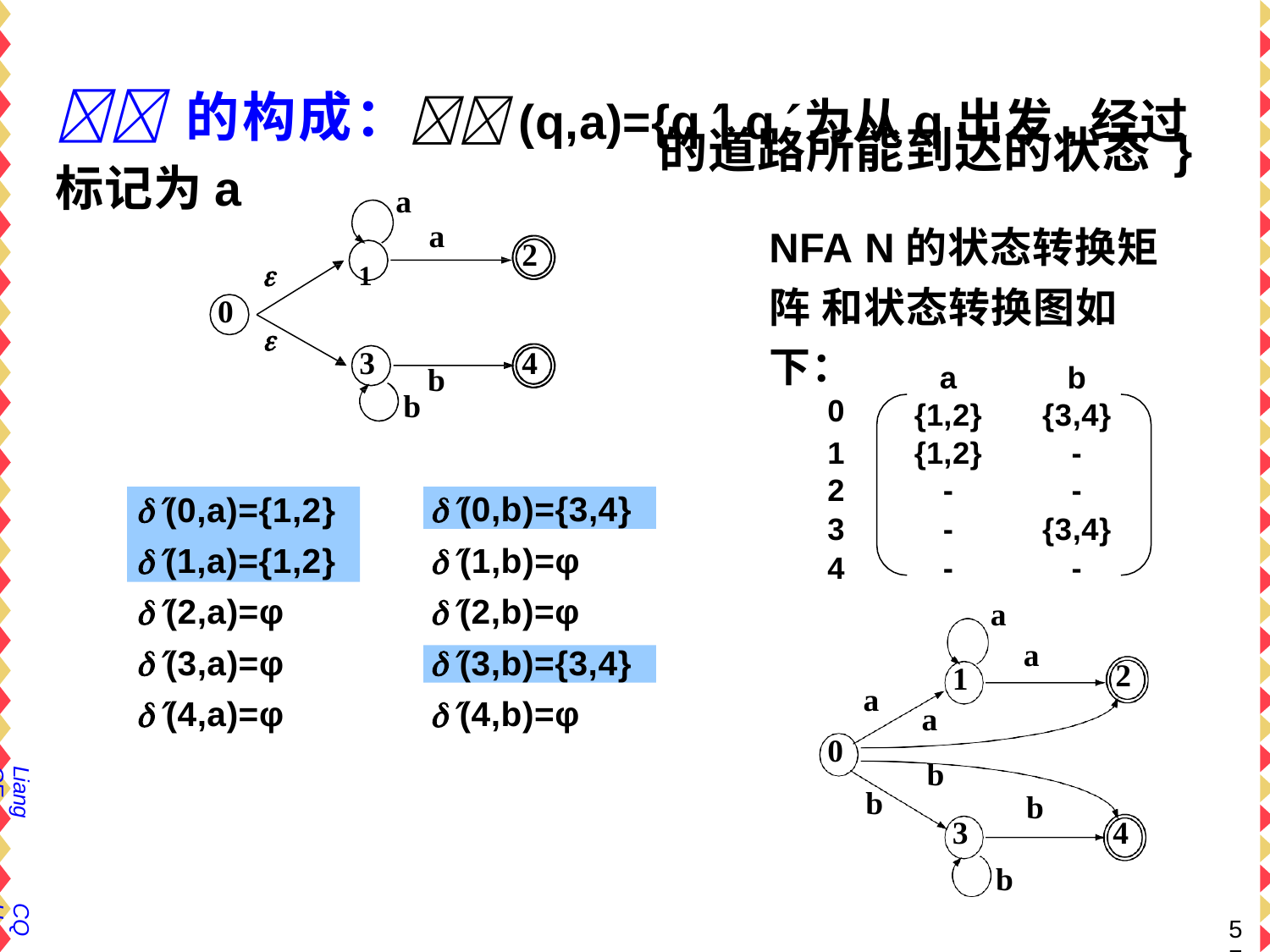

# δ′的构成：δ′(q,a)={q′| q′为从q出发,经过标记为a
的道路所能到达的状态 }
a

NFA N的状态转换矩阵 和状态转换图如下：
a
2

ε	1

0

ε
3
4

b
| 0 | a {1,2} |  | b {3,4} |
| --- | --- | --- | --- |
| 1 | {1,2} |  | - |
| 2 | - |  | - |
| 3 | - |  | {3,4} |
| 4 | - |  | - |
|  |  | a |  |

b

δ′(0,a)={1,2}
δ′(1,a)={1,2}

δ′(0,b)={3,4}
δ′(1,b)=φ
δ′(2,b)=φ
δ′(2,a)=φ
δ′(3,a)=φ
δ′(4,a)=φ

a
δ′(3,b)={3,4}
2
1
a
a  b
δ′(4,b)=φ
0
Liang GE
b
b
3
4
b
CQU
57